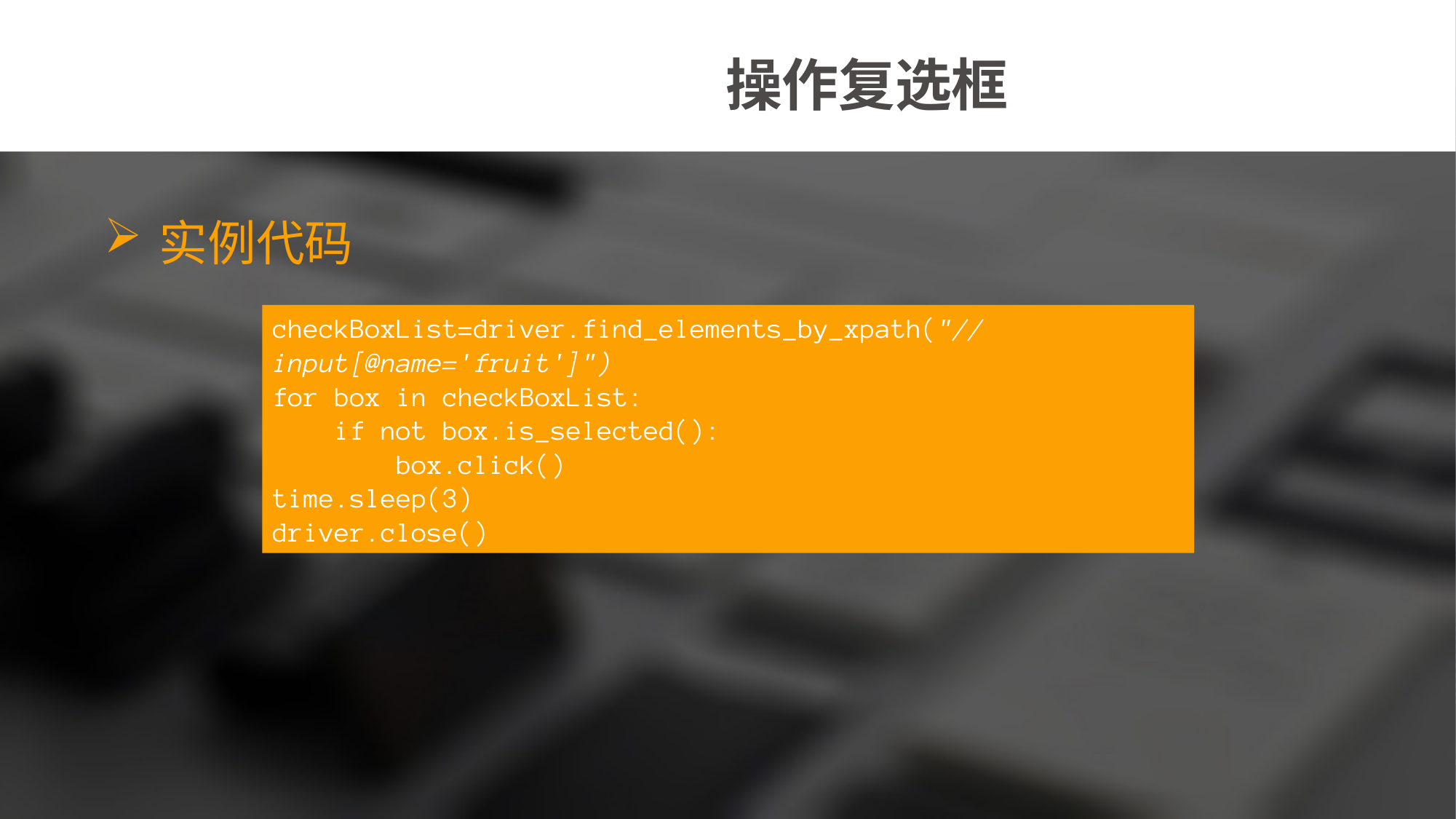

操作复选框
实例代码
checkBoxList=driver.find_elements_by_xpath("//input[@name='fruit']")
for box in checkBoxList:
    if not box.is_selected():
        box.click()
time.sleep(3)
driver.close()